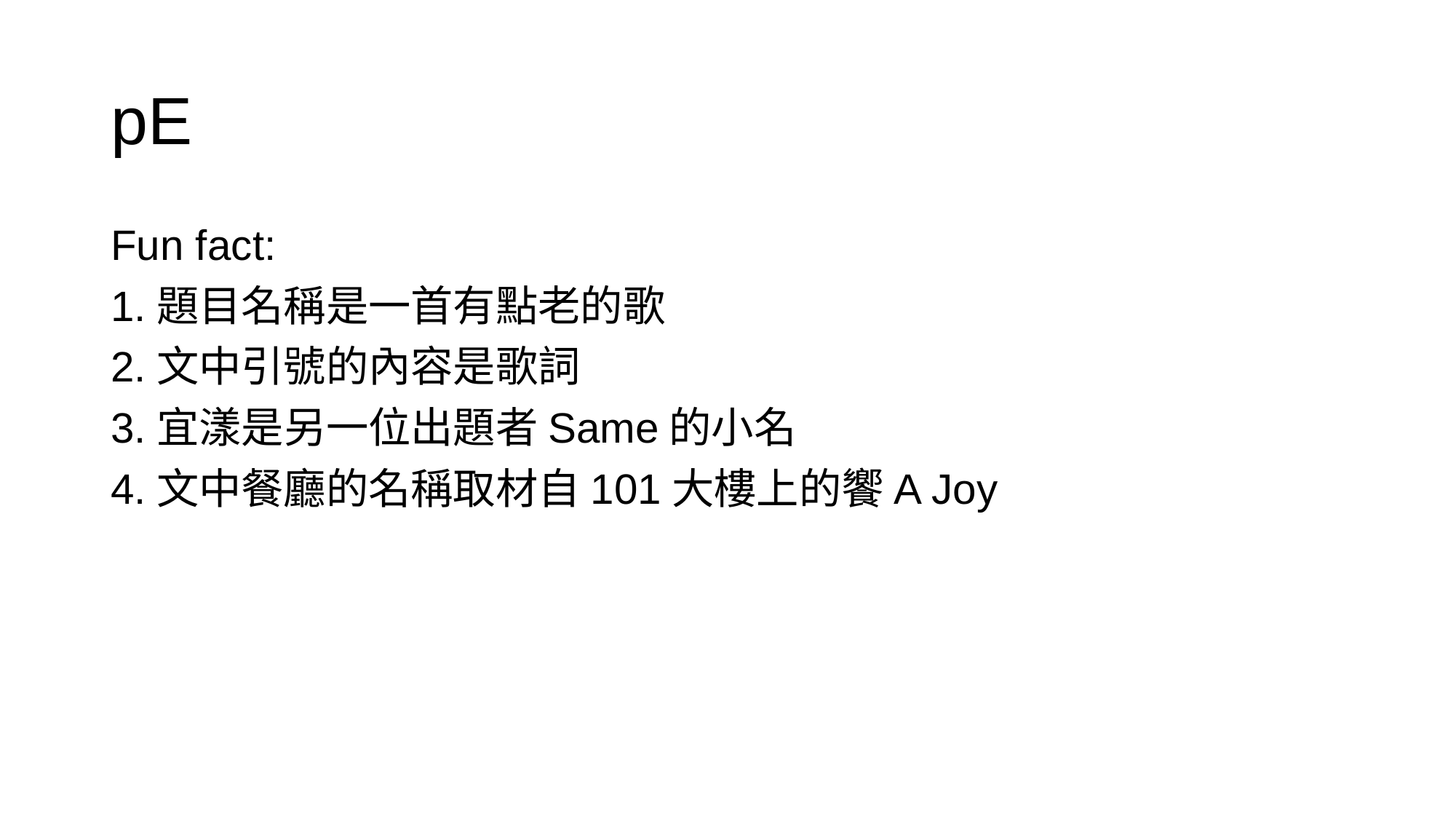

# pE
Fun fact:
1.題目名稱是一首有點老的歌
2.文中引號的內容是歌詞
3.宜漾是另一位出題者Same的小名
4.文中餐廳的名稱取材自101大樓上的饗A Joy